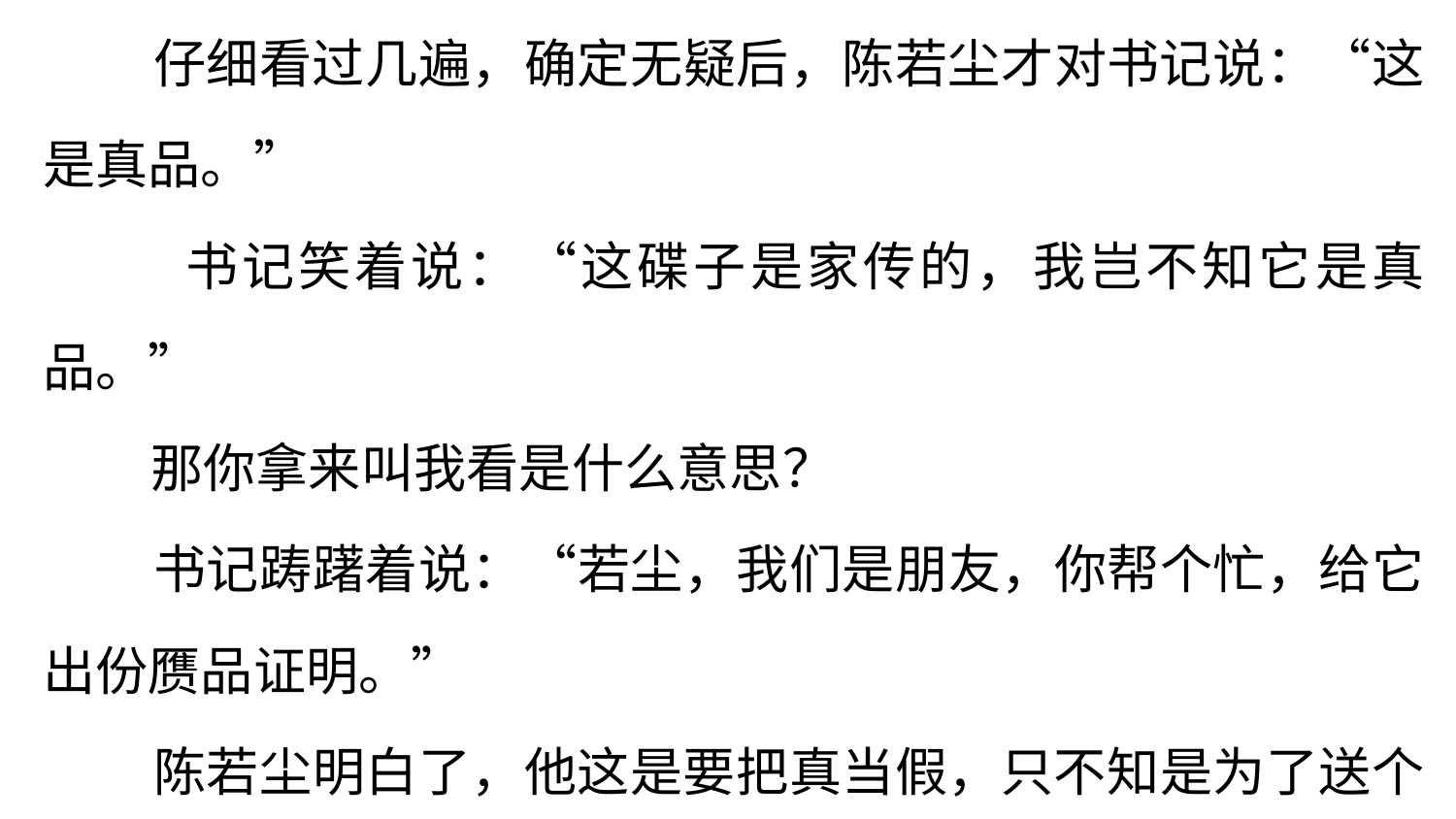

仔细看过几遍，确定无疑后，陈若尘才对书记说：“这是真品。”
        书记笑着说：“这碟子是家传的，我岂不知它是真品。”
        那你拿来叫我看是什么意思？
        书记踌躇着说：“若尘，我们是朋友，你帮个忙，给它出份赝品证明。”
        陈若尘明白了，他这是要把真当假，只不知是为了送个安全还是收个安全，聪明啊。